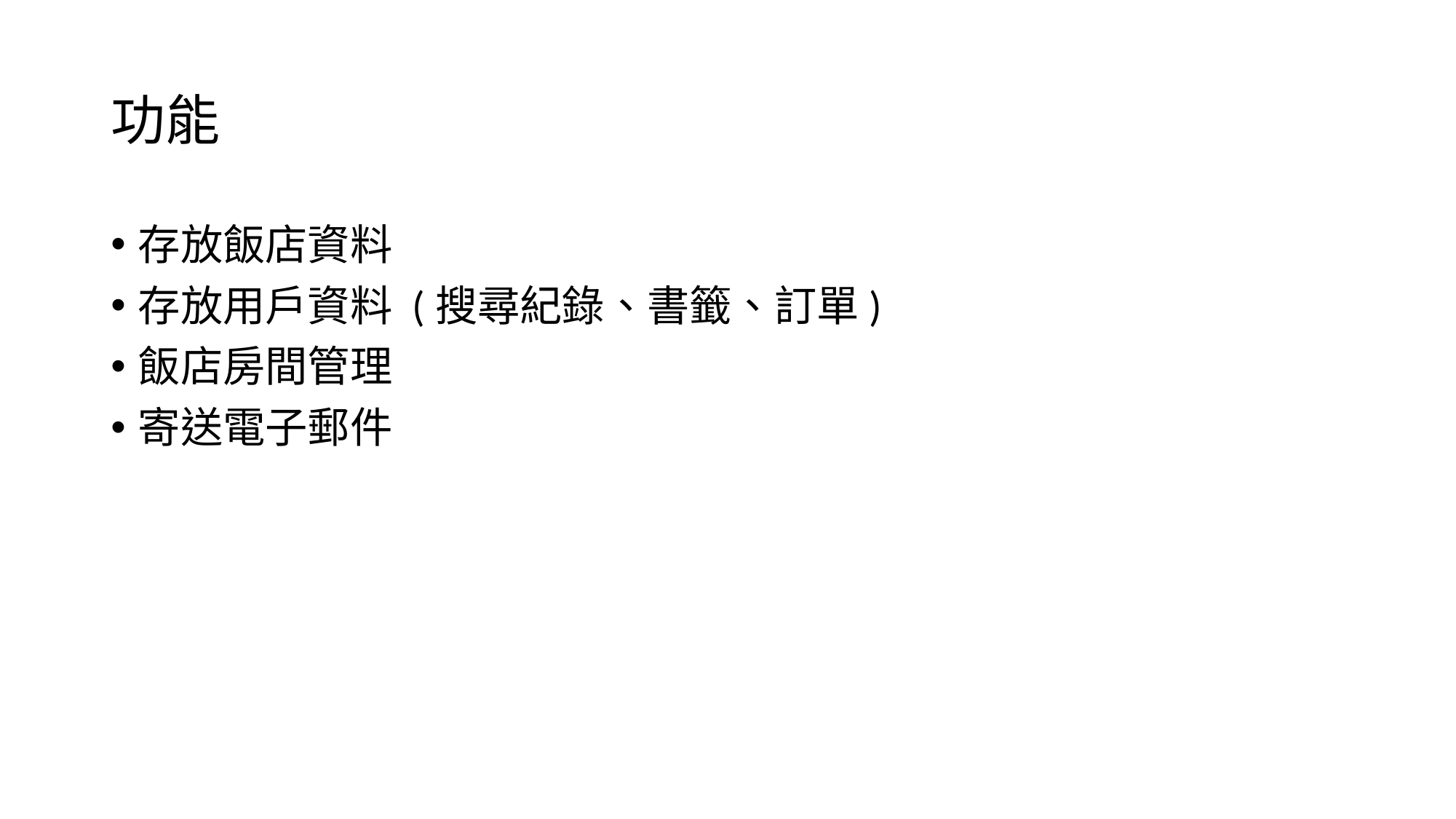

# 功能
存放飯店資料
存放用戶資料 (搜尋紀錄、書籤、訂單)
飯店房間管理
寄送電子郵件